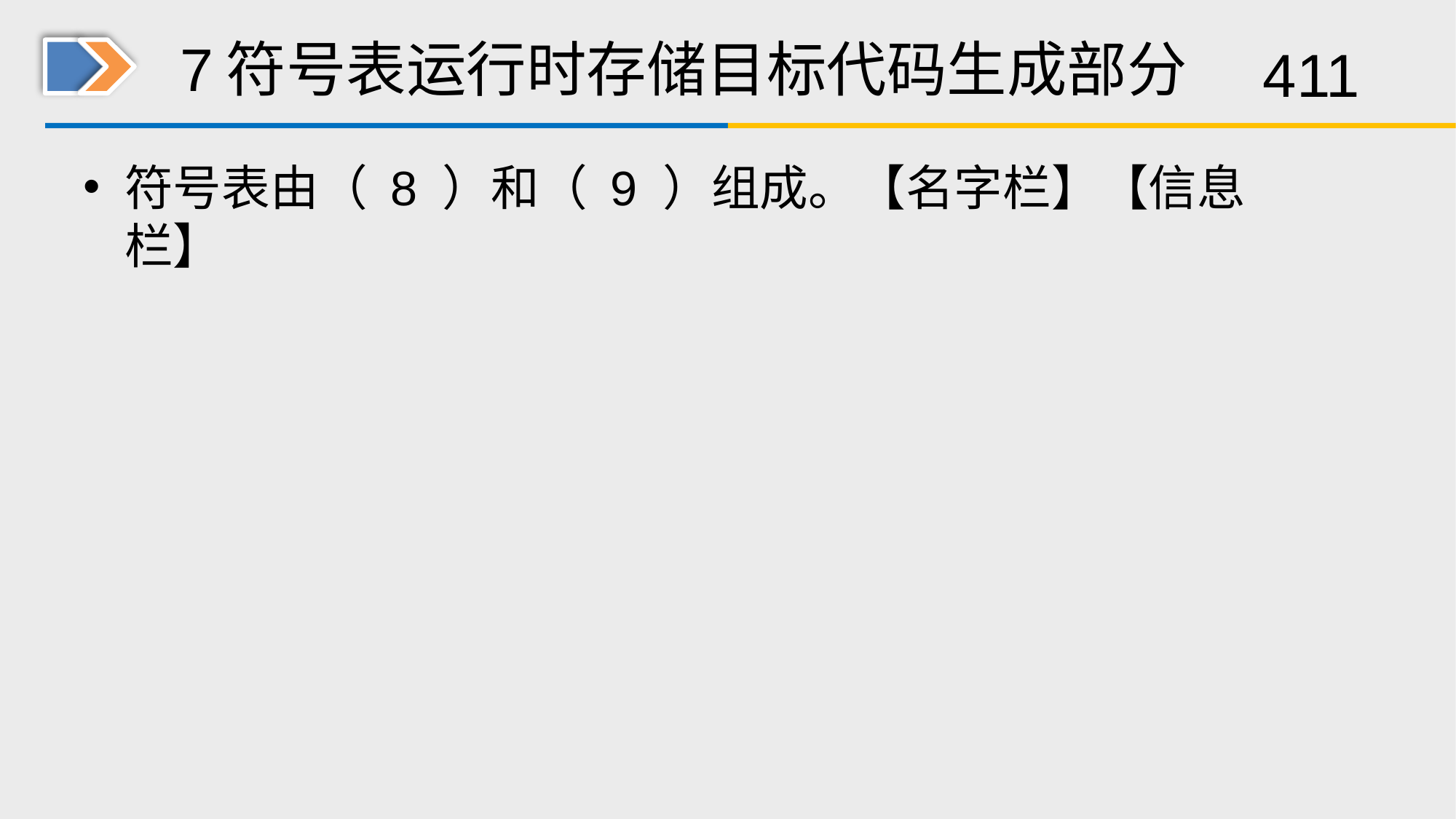

# 7符号表运行时存储目标代码生成部分
411
符号表由（ 8 ）和（ 9 ）组成。【名字栏】【信息栏】